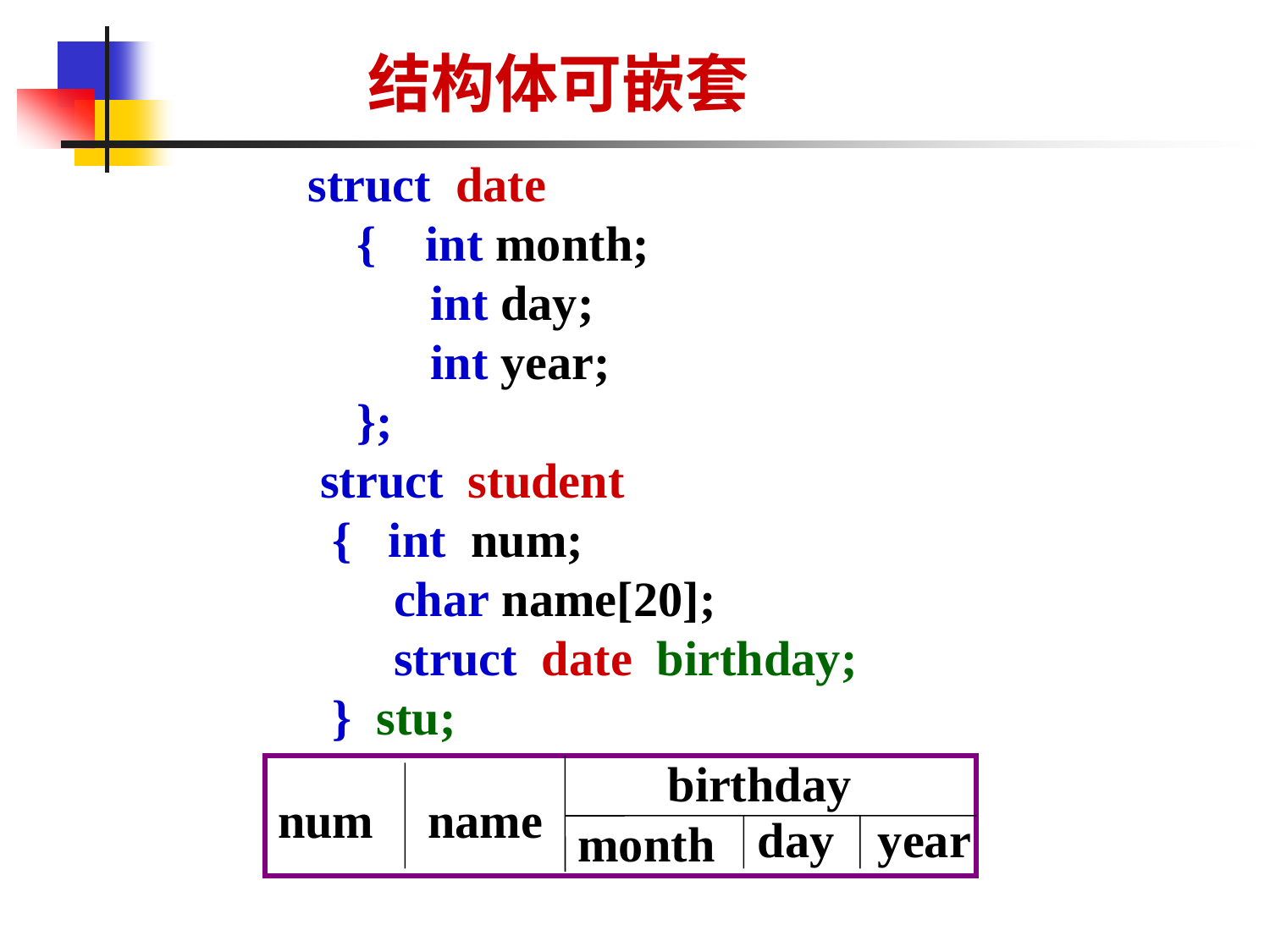

结构体可嵌套
struct  date
    {    int month;
          int day;
          int year;
    };
 struct  student
  {   int  num;
       char name[20];
       struct  date  birthday;
  }  stu;
birthday

num
name
day
year
month